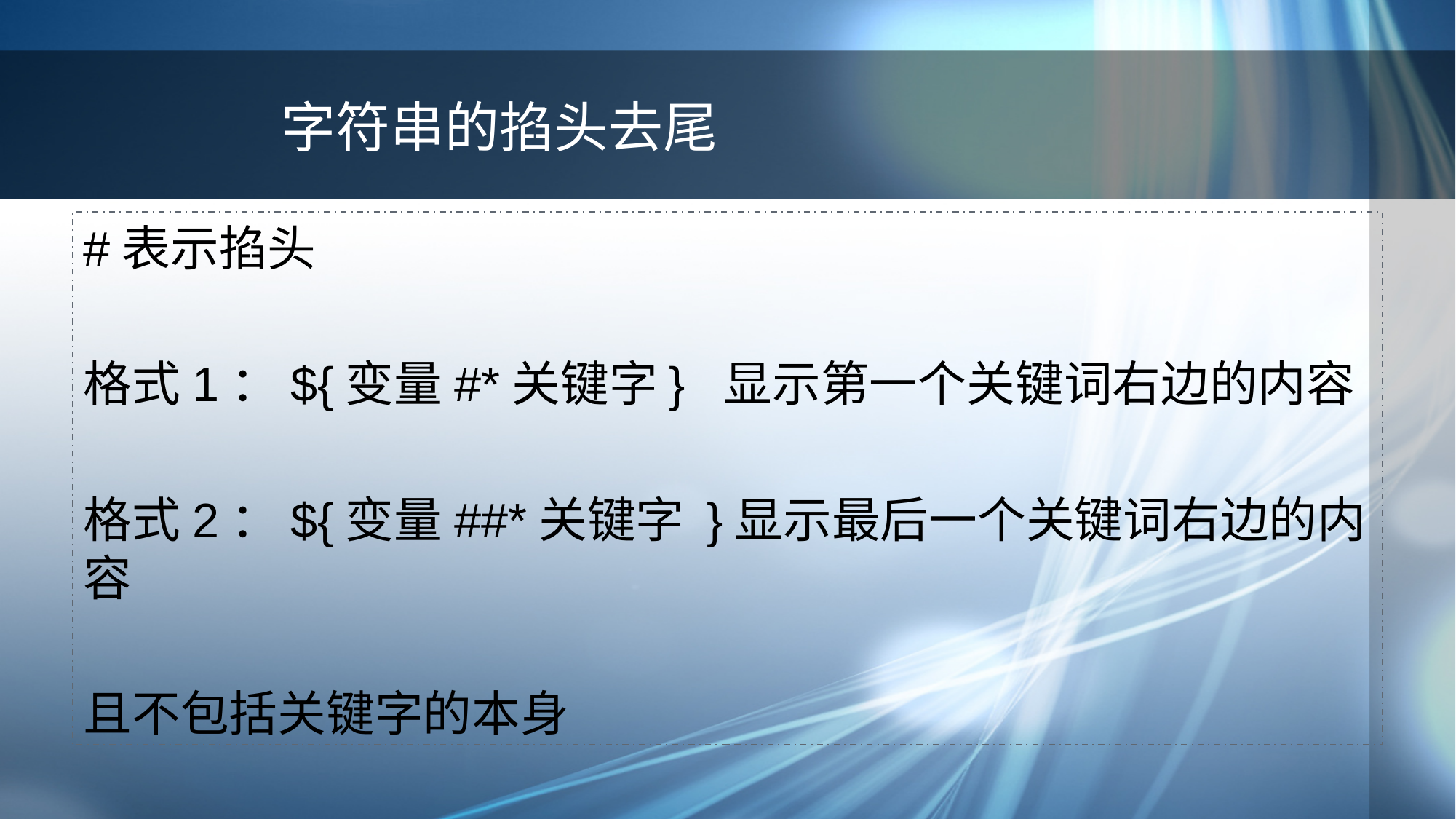

# 字符串的掐头去尾
#表示掐头

格式1：${变量#*关键字}  显示第一个关键词右边的内容

格式2：${变量##*关键字 }显示最后一个关键词右边的内容

且不包括关键字的本身